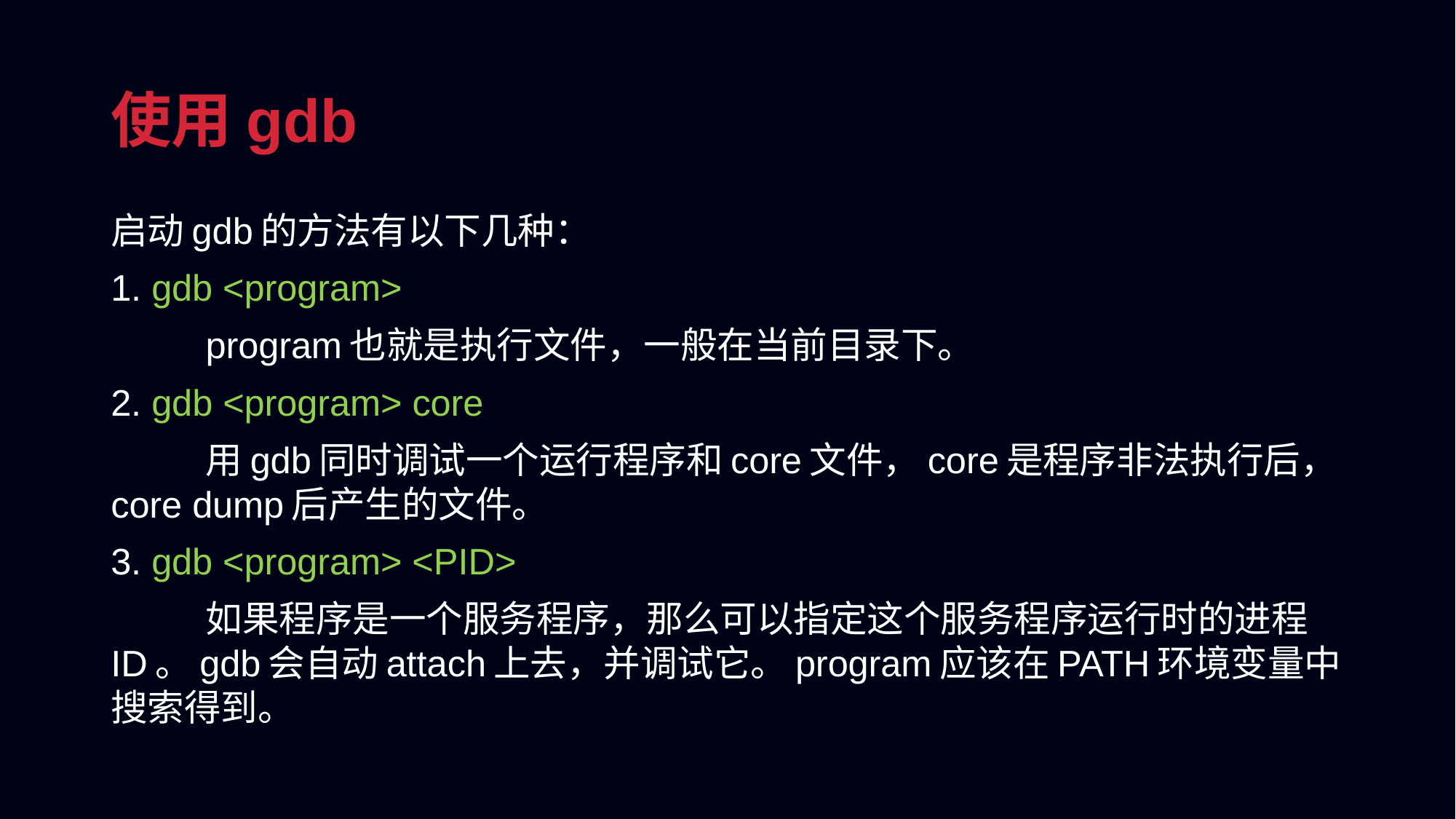

使用gdb
启动gdb的方法有以下几种：
1. gdb <program>
	program也就是执行文件，一般在当前目录下。
2. gdb <program> core
	用gdb同时调试一个运行程序和core文件，core是程序非法执行后，core dump后产生的文件。
3. gdb <program> <PID>
	如果程序是一个服务程序，那么可以指定这个服务程序运行时的进程ID。gdb会自动attach上去，并调试它。program应该在PATH环境变量中搜索得到。